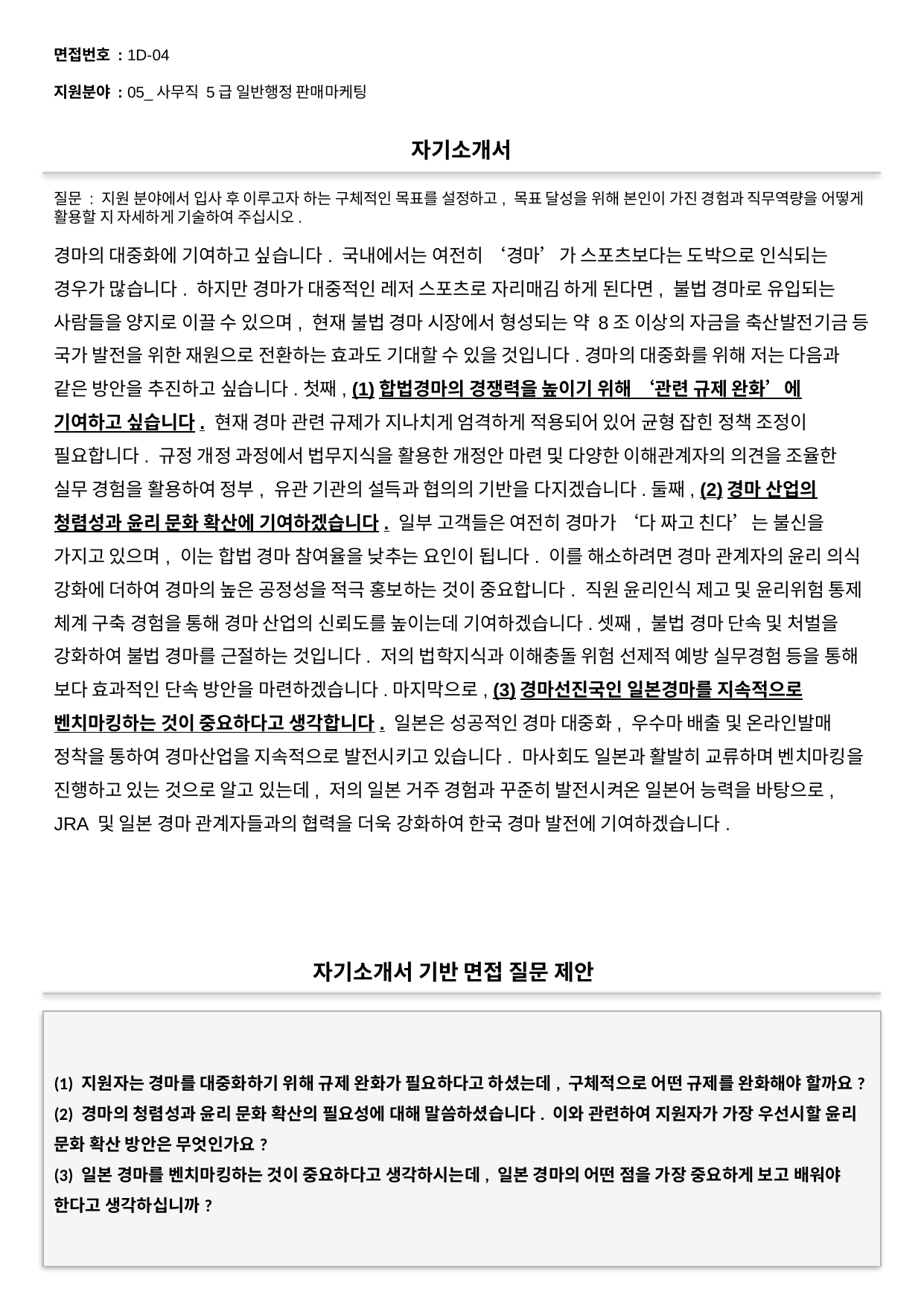

면접번호 : 1D-04

지원분야 : 05_사무직 5급 일반행정 판매마케팅
#

자기소개서

질문 : 지원 분야에서 입사 후 이루고자 하는 구체적인 목표를 설정하고, 목표 달성을 위해 본인이 가진 경험과 직무역량을 어떻게 활용할 지 자세하게 기술하여 주십시오.

경마의 대중화에 기여하고 싶습니다. 국내에서는 여전히 ‘경마’가 스포츠보다는 도박으로 인식되는 경우가 많습니다. 하지만 경마가 대중적인 레저 스포츠로 자리매김 하게 된다면, 불법 경마로 유입되는 사람들을 양지로 이끌 수 있으며, 현재 불법 경마 시장에서 형성되는 약 8조 이상의 자금을 축산발전기금 등 국가 발전을 위한 재원으로 전환하는 효과도 기대할 수 있을 것입니다.경마의 대중화를 위해 저는 다음과 같은 방안을 추진하고 싶습니다.첫째, (1)합법경마의 경쟁력을 높이기 위해 ‘관련 규제 완화’에 기여하고 싶습니다. 현재 경마 관련 규제가 지나치게 엄격하게 적용되어 있어 균형 잡힌 정책 조정이 필요합니다. 규정 개정 과정에서 법무지식을 활용한 개정안 마련 및 다양한 이해관계자의 의견을 조율한 실무 경험을 활용하여 정부, 유관 기관의 설득과 협의의 기반을 다지겠습니다.둘째, (2)경마 산업의 청렴성과 윤리 문화 확산에 기여하겠습니다. 일부 고객들은 여전히 경마가 ‘다 짜고 친다’는 불신을 가지고 있으며, 이는 합법 경마 참여율을 낮추는 요인이 됩니다. 이를 해소하려면 경마 관계자의 윤리 의식 강화에 더하여 경마의 높은 공정성을 적극 홍보하는 것이 중요합니다. 직원 윤리인식 제고 및 윤리위험 통제 체계 구축 경험을 통해 경마 산업의 신뢰도를 높이는데 기여하겠습니다.셋째, 불법 경마 단속 및 처벌을 강화하여 불법 경마를 근절하는 것입니다. 저의 법학지식과 이해충돌 위험 선제적 예방 실무경험 등을 통해 보다 효과적인 단속 방안을 마련하겠습니다.마지막으로, (3)경마선진국인 일본경마를 지속적으로 벤치마킹하는 것이 중요하다고 생각합니다. 일본은 성공적인 경마 대중화, 우수마 배출 및 온라인발매 정착을 통하여 경마산업을 지속적으로 발전시키고 있습니다. 마사회도 일본과 활발히 교류하며 벤치마킹을 진행하고 있는 것으로 알고 있는데, 저의 일본 거주 경험과 꾸준히 발전시켜온 일본어 능력을 바탕으로, JRA 및 일본 경마 관계자들과의 협력을 더욱 강화하여 한국 경마 발전에 기여하겠습니다.

자기소개서 기반 면접 질문 제안

(1) 지원자는 경마를 대중화하기 위해 규제 완화가 필요하다고 하셨는데, 구체적으로 어떤 규제를 완화해야 할까요?
(2) 경마의 청렴성과 윤리 문화 확산의 필요성에 대해 말씀하셨습니다. 이와 관련하여 지원자가 가장 우선시할 윤리 문화 확산 방안은 무엇인가요?
(3) 일본 경마를 벤치마킹하는 것이 중요하다고 생각하시는데, 일본 경마의 어떤 점을 가장 중요하게 보고 배워야 한다고 생각하십니까?